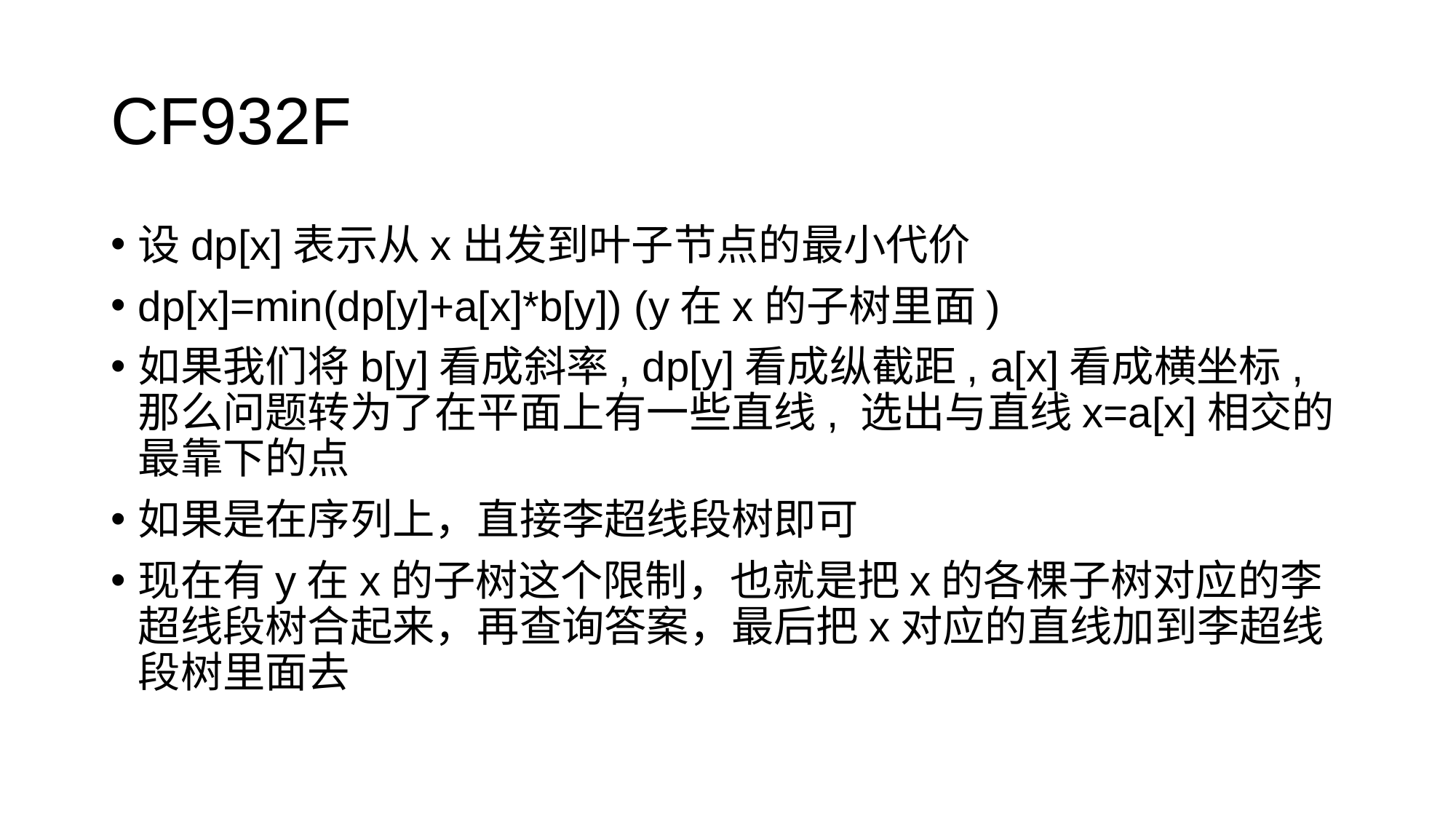

# CF932F
设dp[x]表示从x出发到叶子节点的最小代价
dp[x]=min(dp[y]+a[x]*b[y]) (y在x的子树里面)
如果我们将b[y]看成斜率, dp[y]看成纵截距, a[x]看成横坐标, 那么问题转为了在平面上有一些直线, 选出与直线x=a[x]相交的最靠下的点
如果是在序列上，直接李超线段树即可
现在有y在x的子树这个限制，也就是把x的各棵子树对应的李超线段树合起来，再查询答案，最后把x对应的直线加到李超线段树里面去